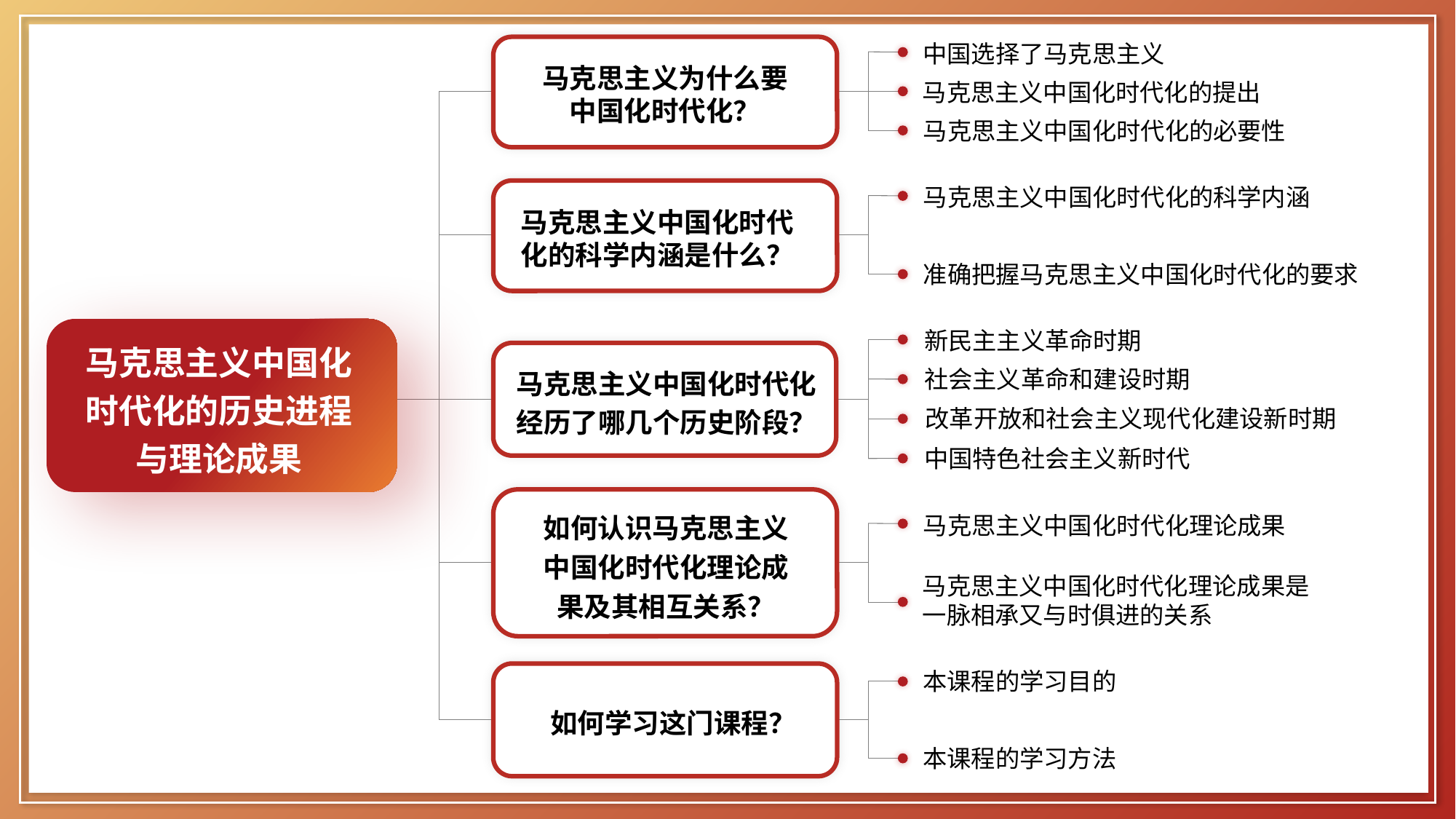

中国选择了马克思主义

马克思主义中国化时代化的提出
马克思主义中国化时代化的必要性

马克思主义为什么要中国化时代化？
马克思主义中国化时代化的科学内涵

准确把握马克思主义中国化时代化的要求

马克思主义中国化时代化的科学内涵是什么？

马克思主义中国化时代化的历史进程与理论成果
新民主主义革命时期

社会主义革命和建设时期
改革开放和社会主义现代化建设新时期
中国特色社会主义新时代

马克思主义中国化时代化经历了哪几个历史阶段？

如何认识马克思主义中国化时代化理论成果及其相互关系？
马克思主义中国化时代化理论成果

马克思主义中国化时代化理论成果是一脉相承又与时俱进的关系
本课程的学习目的

本课程的学习方法

如何学习这门课程？